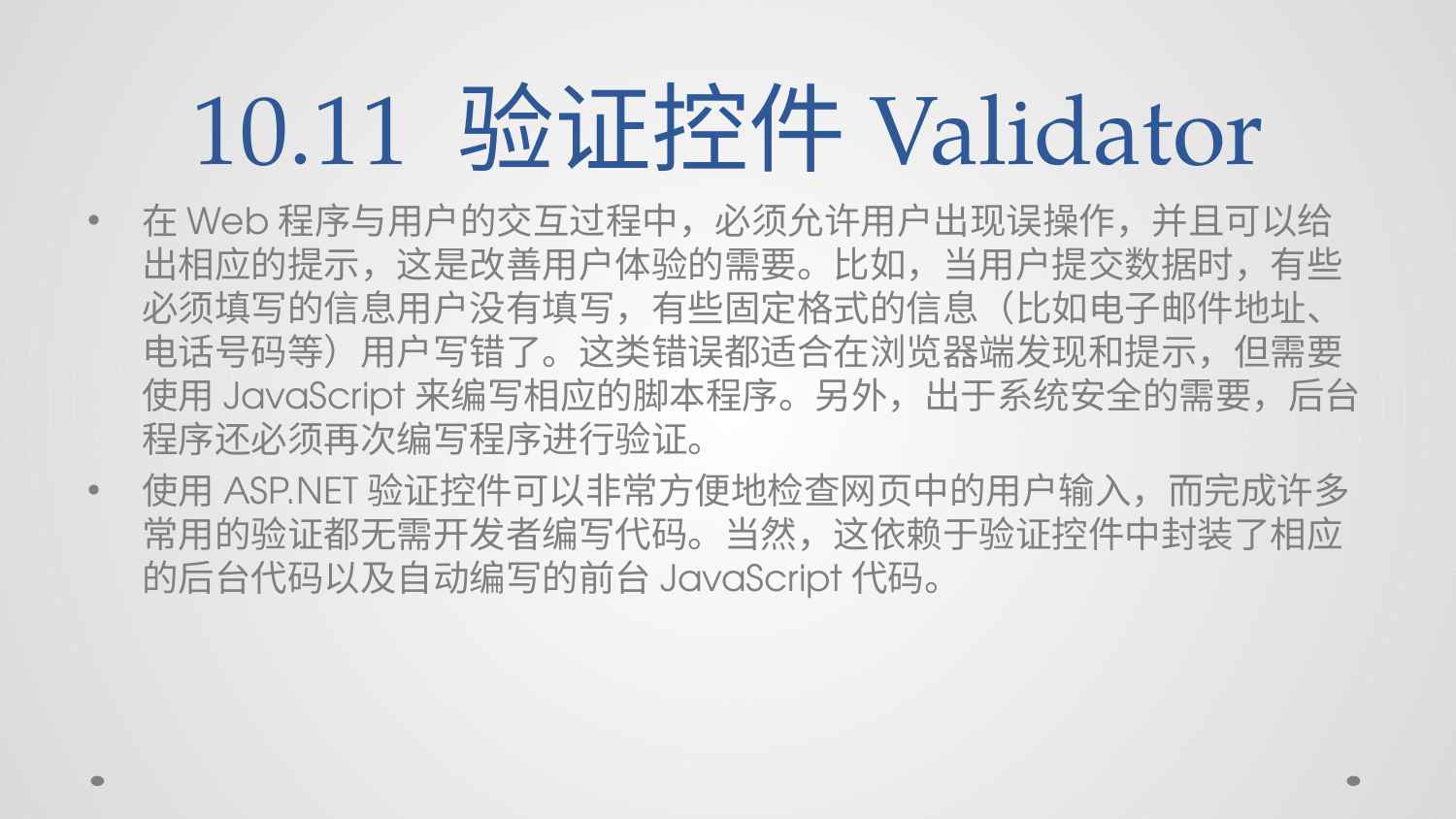

# 10.11 验证控件Validator
在Web程序与用户的交互过程中，必须允许用户出现误操作，并且可以给出相应的提示，这是改善用户体验的需要。比如，当用户提交数据时，有些必须填写的信息用户没有填写，有些固定格式的信息（比如电子邮件地址、电话号码等）用户写错了。这类错误都适合在浏览器端发现和提示，但需要使用JavaScript来编写相应的脚本程序。另外，出于系统安全的需要，后台程序还必须再次编写程序进行验证。
使用ASP.NET验证控件可以非常方便地检查网页中的用户输入，而完成许多常用的验证都无需开发者编写代码。当然，这依赖于验证控件中封装了相应的后台代码以及自动编写的前台JavaScript代码。